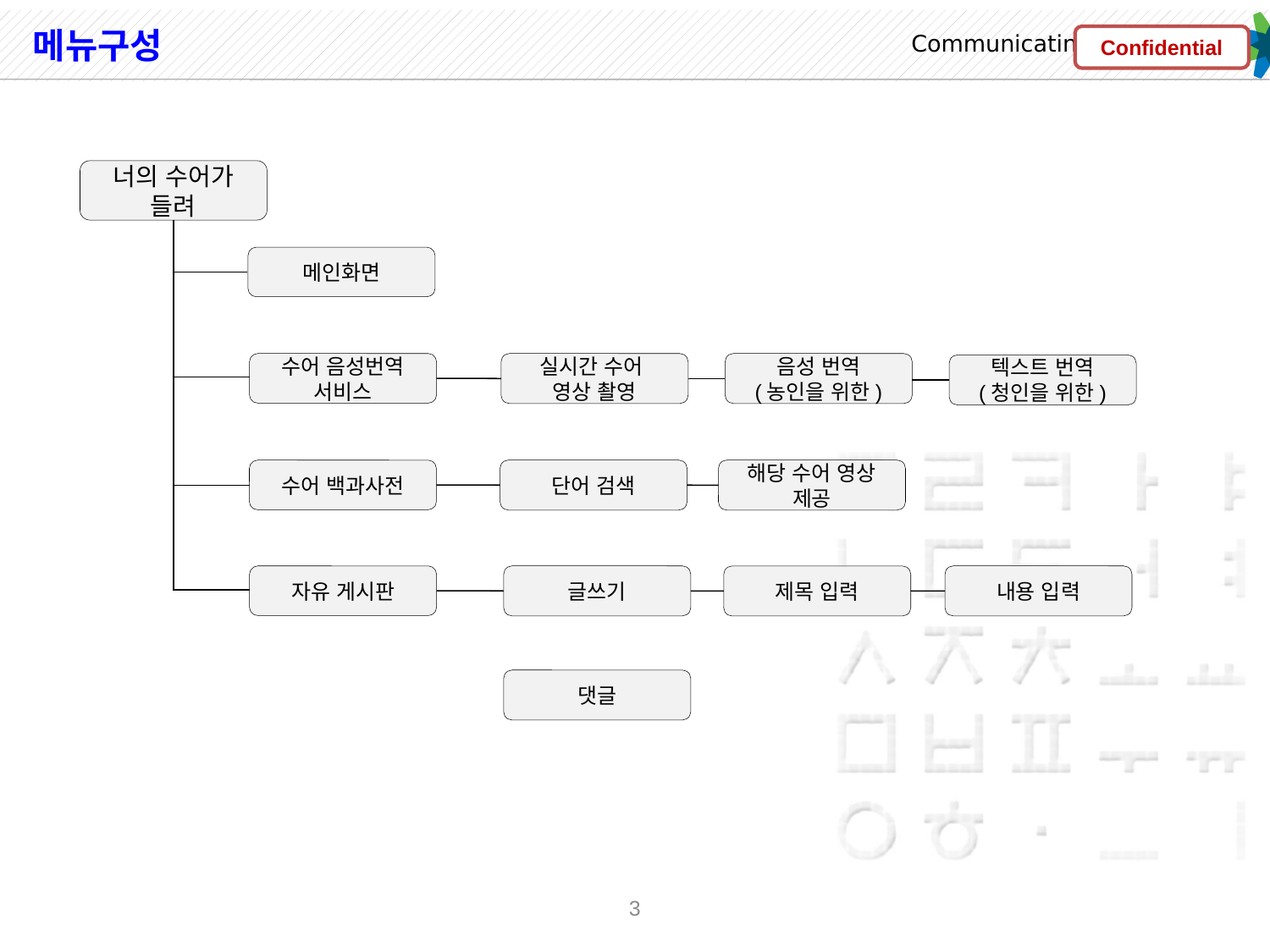

# 메뉴구성
Confidential
너의 수어가 들려
메인화면
수어 음성번역 서비스
실시간 수어
영상 촬영
음성 번역
(농인을 위한)
텍스트 번역
(청인을 위한)
단어 검색
해당 수어 영상 제공
수어 백과사전
자유 게시판
글쓰기
내용 입력
제목 입력
댓글
3